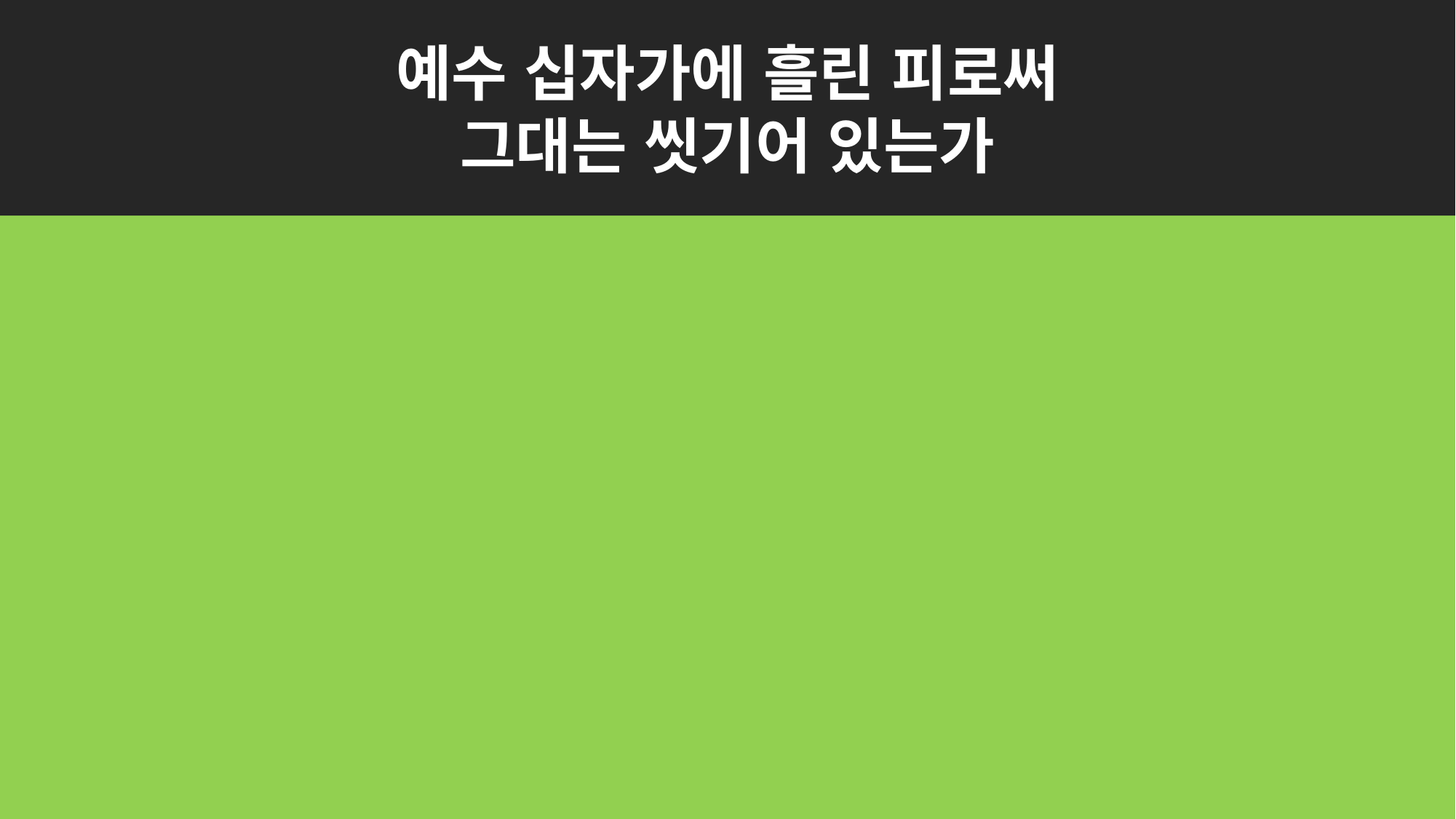

예수 십자가에 흘린 피로써
그대는 씻기어 있는가